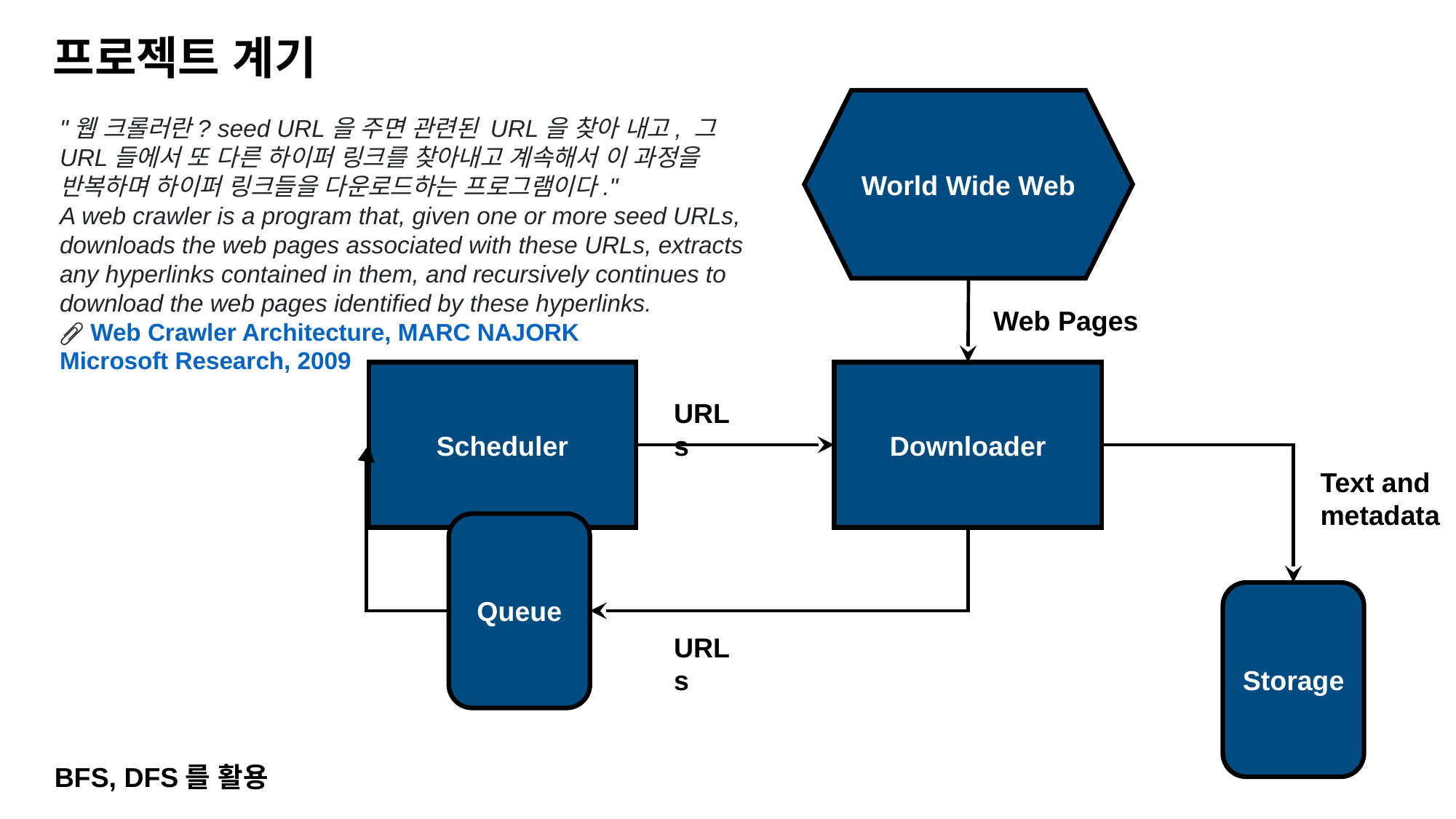

프로젝트 계기
World Wide Web
"웹 크롤러란? seed URL을 주면 관련된 URL을 찾아 내고, 그 URL들에서 또 다른 하이퍼 링크를 찾아내고 계속해서 이 과정을 반복하며 하이퍼 링크들을 다운로드하는 프로그램이다."
A web crawler is a program that, given one or more seed URLs, downloads the web pages associated with these URLs, extracts any hyperlinks contained in them, and recursively continues to download the web pages identified by these hyperlinks.
📎 Web Crawler Architecture, MARC NAJORK
Microsoft Research, 2009
Web Pages
Scheduler
Downloader
URLs
Text and
metadata
Queue
Storage
URLs
BFS, DFS를 활용